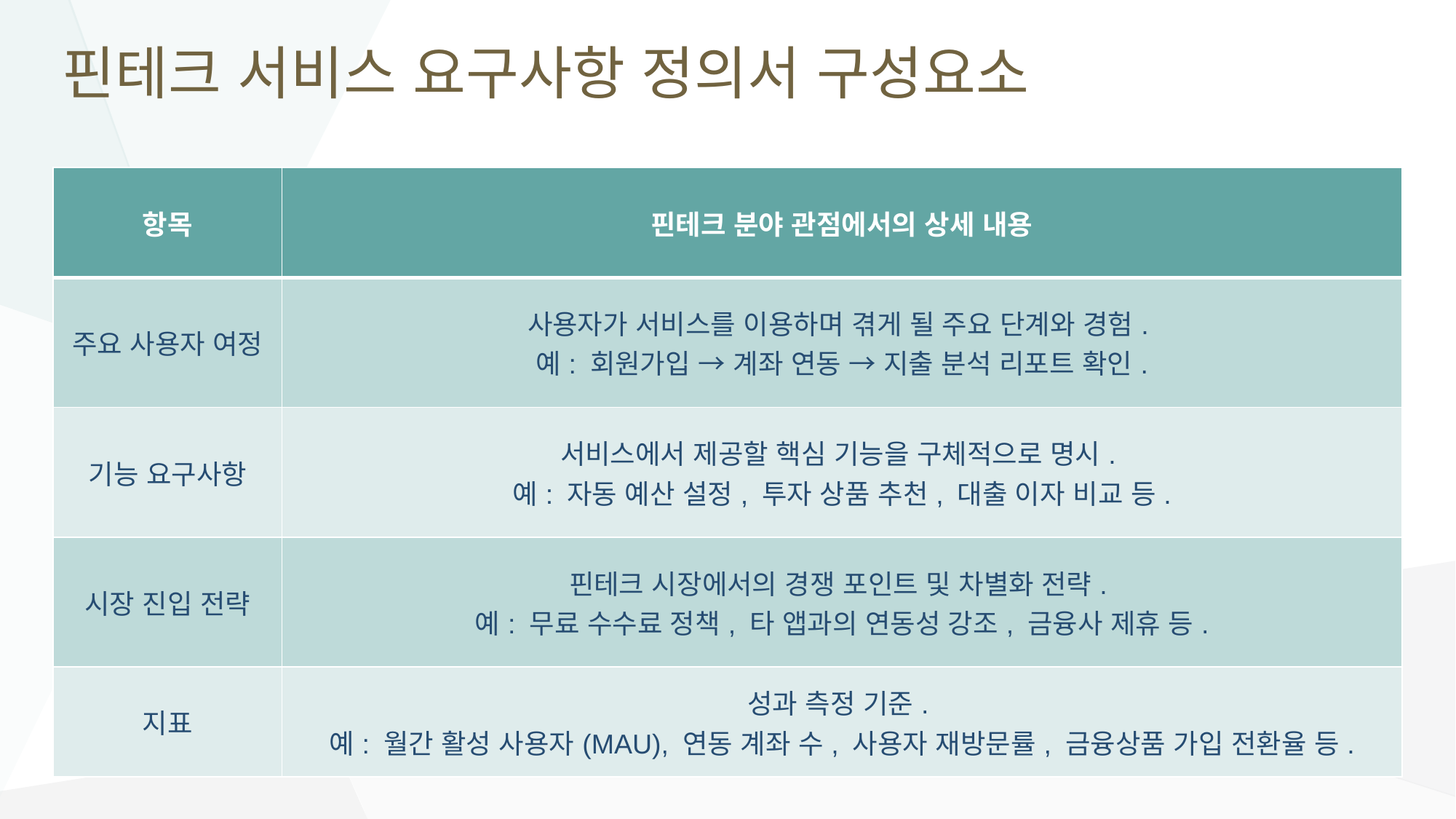

# 핀테크 서비스 요구사항 정의서 구성요소
| 항목 | 핀테크 분야 관점에서의 상세 내용 |
| --- | --- |
| 주요 사용자 여정 | 사용자가 서비스를 이용하며 겪게 될 주요 단계와 경험. 예: 회원가입 → 계좌 연동 → 지출 분석 리포트 확인. |
| 기능 요구사항 | 서비스에서 제공할 핵심 기능을 구체적으로 명시. 예: 자동 예산 설정, 투자 상품 추천, 대출 이자 비교 등. |
| 시장 진입 전략 | 핀테크 시장에서의 경쟁 포인트 및 차별화 전략. 예: 무료 수수료 정책, 타 앱과의 연동성 강조, 금융사 제휴 등. |
| 지표 | 성과 측정 기준. 예: 월간 활성 사용자(MAU), 연동 계좌 수, 사용자 재방문률, 금융상품 가입 전환율 등. |